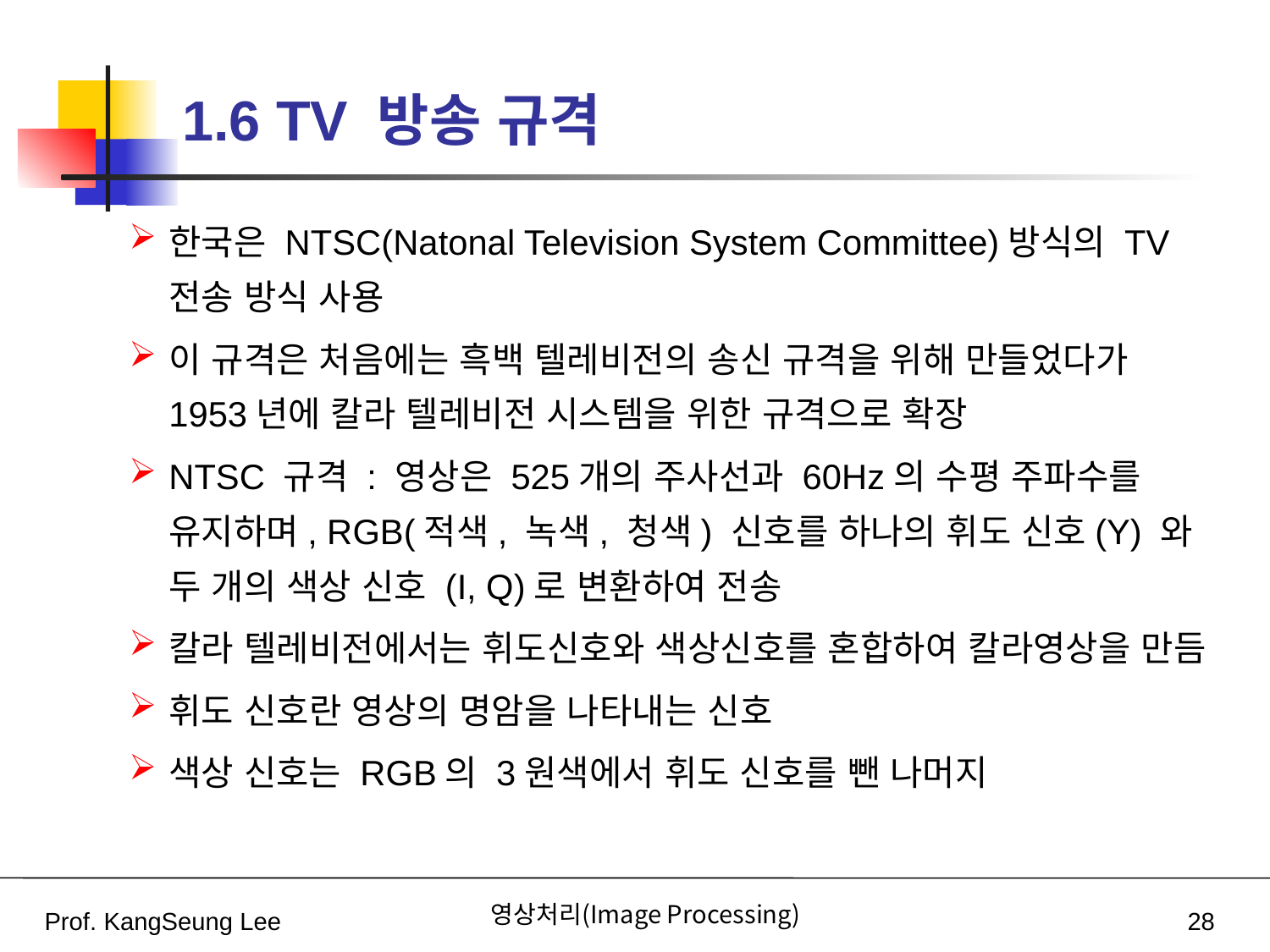

# 1.6 TV 방송 규격
한국은 NTSC(Natonal Television System Committee)방식의 TV 전송 방식 사용
이 규격은 처음에는 흑백 텔레비전의 송신 규격을 위해 만들었다가 1953년에 칼라 텔레비전 시스템을 위한 규격으로 확장
NTSC 규격 : 영상은 525개의 주사선과 60Hz의 수평 주파수를 유지하며, RGB(적색, 녹색, 청색) 신호를 하나의 휘도 신호(Y) 와 두 개의 색상 신호 (I, Q)로 변환하여 전송
칼라 텔레비전에서는 휘도신호와 색상신호를 혼합하여 칼라영상을 만듬
휘도 신호란 영상의 명암을 나타내는 신호
색상 신호는 RGB의 3원색에서 휘도 신호를 뺀 나머지
Prof. KangSeung Lee
영상처리(Image Processing)
28